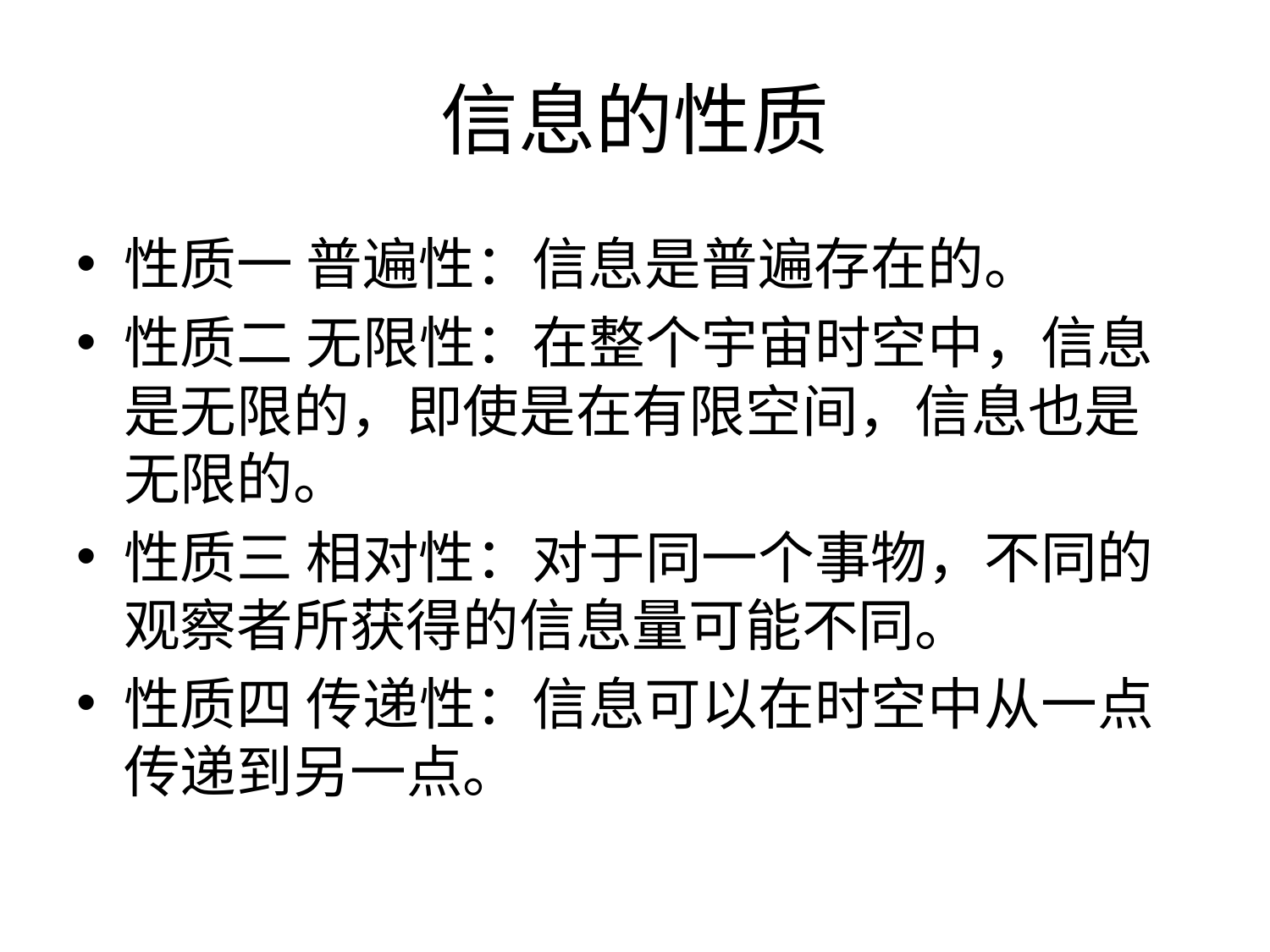

# 信息的性质
性质一 普遍性：信息是普遍存在的。
性质二 无限性：在整个宇宙时空中，信息是无限的，即使是在有限空间，信息也是无限的。
性质三 相对性：对于同一个事物，不同的观察者所获得的信息量可能不同。
性质四 传递性：信息可以在时空中从一点传递到另一点。